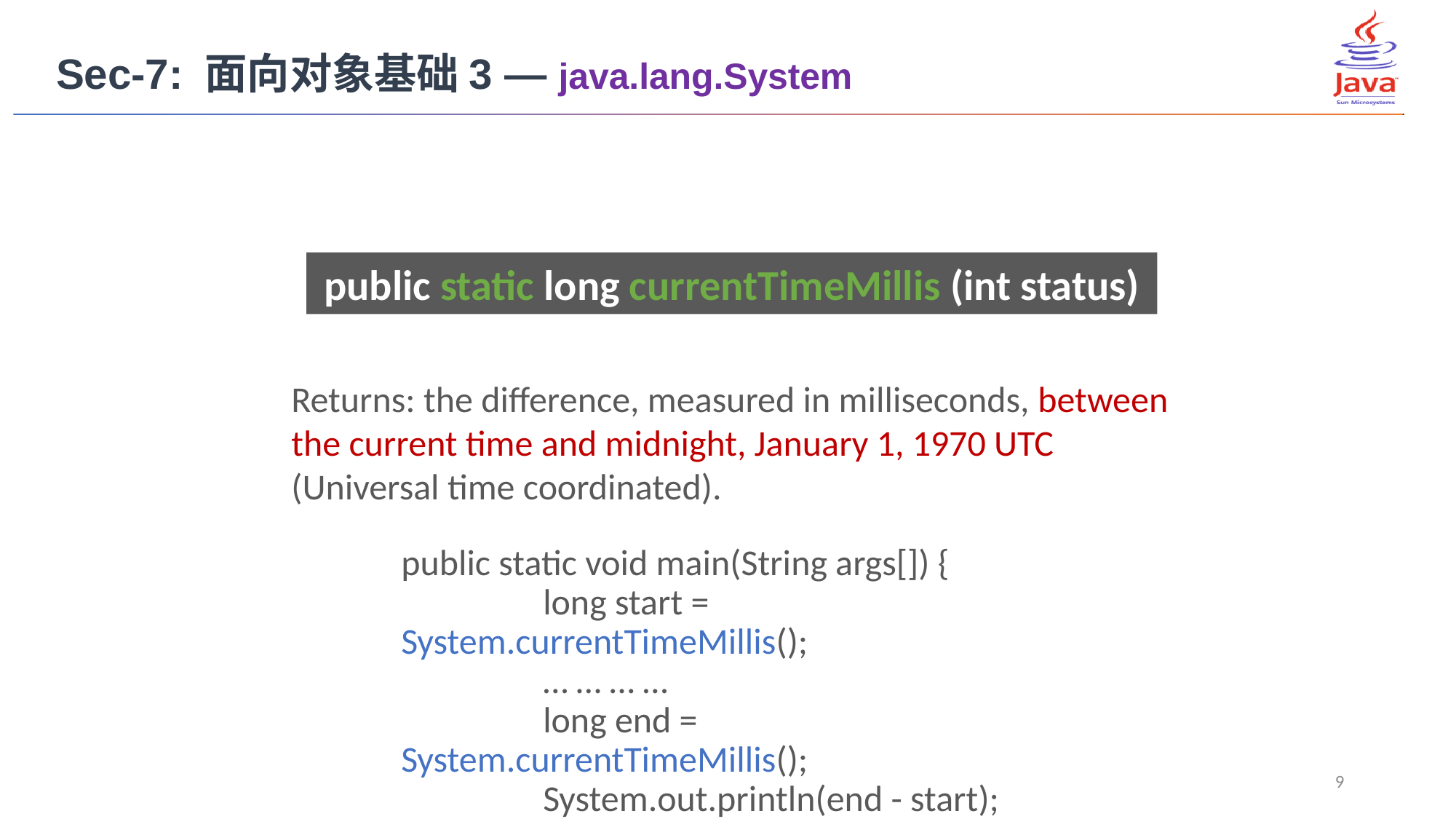

Sec-7: 面向对象基础3 — java.lang.System
public static long currentTimeMillis (int status)
Returns: the difference, measured in milliseconds, between the current time and midnight, January 1, 1970 UTC (Universal time coordinated).
	public static void main(String args[]) {
		    long start = System.currentTimeMillis();
		    … … … …
		    long end = System.currentTimeMillis();
		    System.out.println(end - start);
	}
9